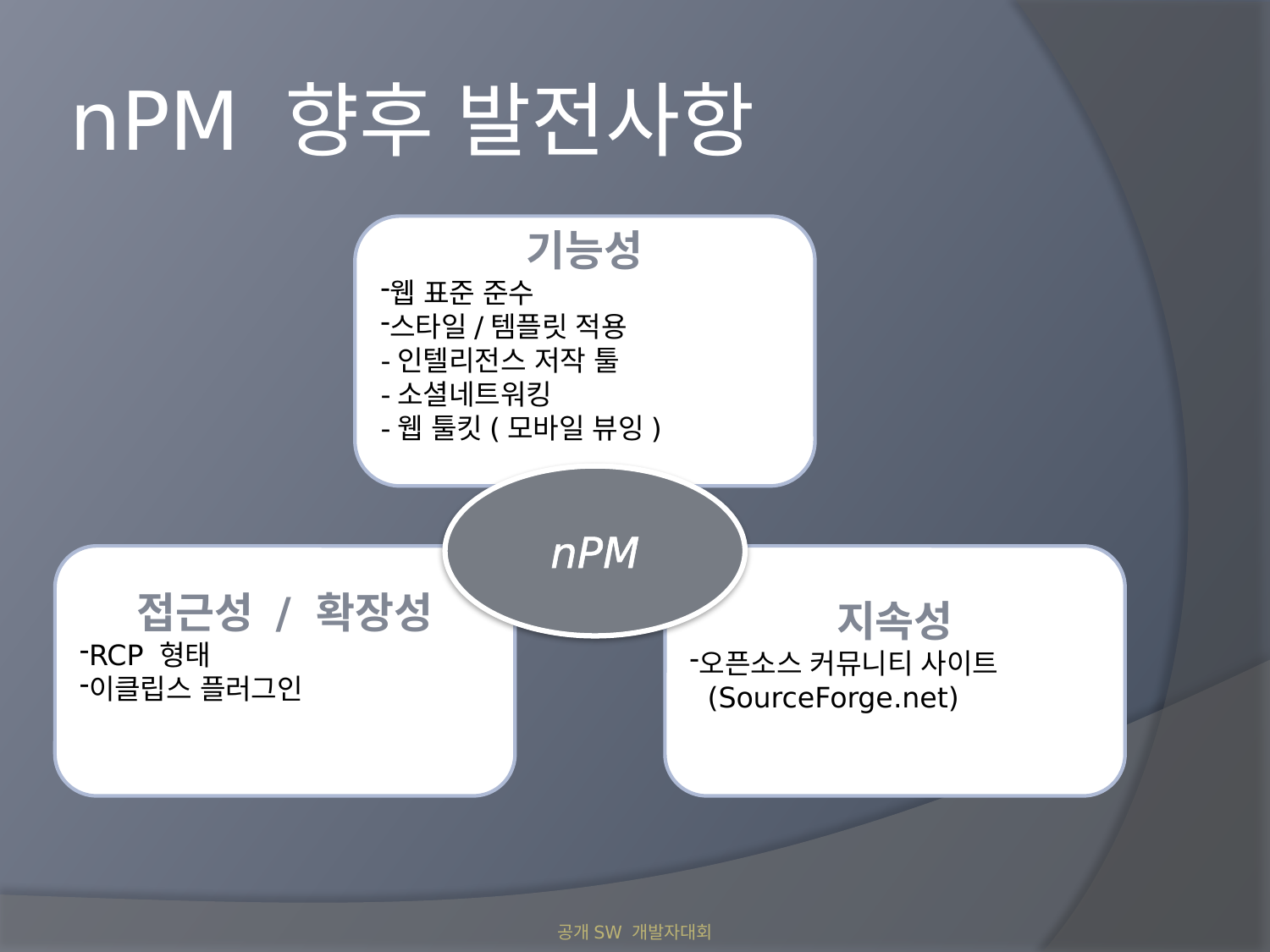

# nPM 향후 발전사항

기능성
웹 표준 준수
스타일/템플릿 적용
-인텔리전스 저작 툴
-소셜네트워킹
-웹 툴킷(모바일 뷰잉)

nPM
접근성 / 확장성
RCP 형태
이클립스 플러그인

지속성
오픈소스 커뮤니티 사이트
  (SourceForge.net)

공개SW 개발자대회